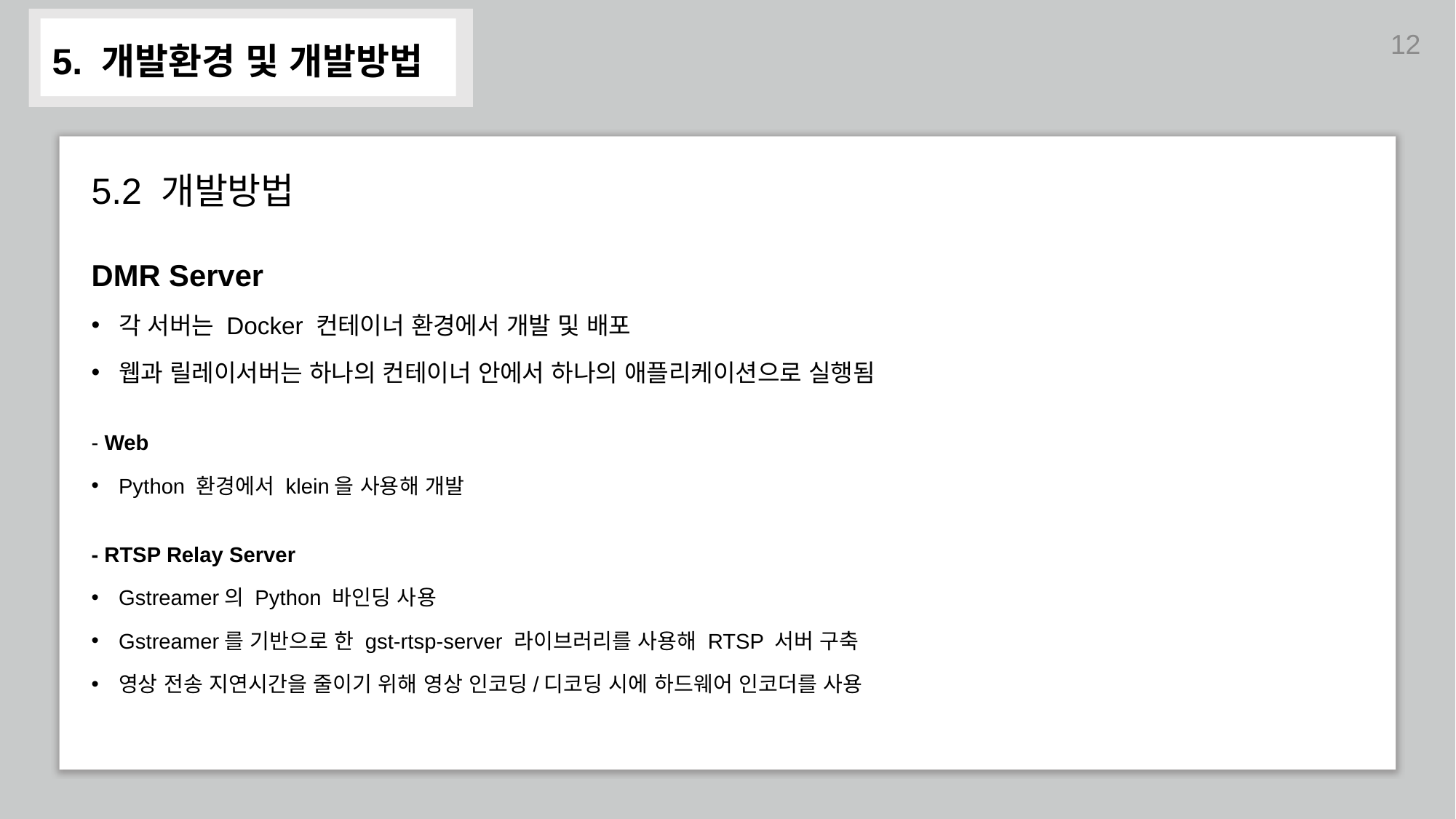

5. 개발환경 및 개발방법

ㅠ
12

5.2 개발방법

DMR Server
각 서버는 Docker 컨테이너 환경에서 개발 및 배포
웹과 릴레이서버는 하나의 컨테이너 안에서 하나의 애플리케이션으로 실행됨

- Web
Python 환경에서 klein을 사용해 개발

- RTSP Relay Server
Gstreamer의 Python 바인딩 사용
Gstreamer를 기반으로 한 gst-rtsp-server 라이브러리를 사용해 RTSP 서버 구축
영상 전송 지연시간을 줄이기 위해 영상 인코딩/디코딩 시에 하드웨어 인코더를 사용